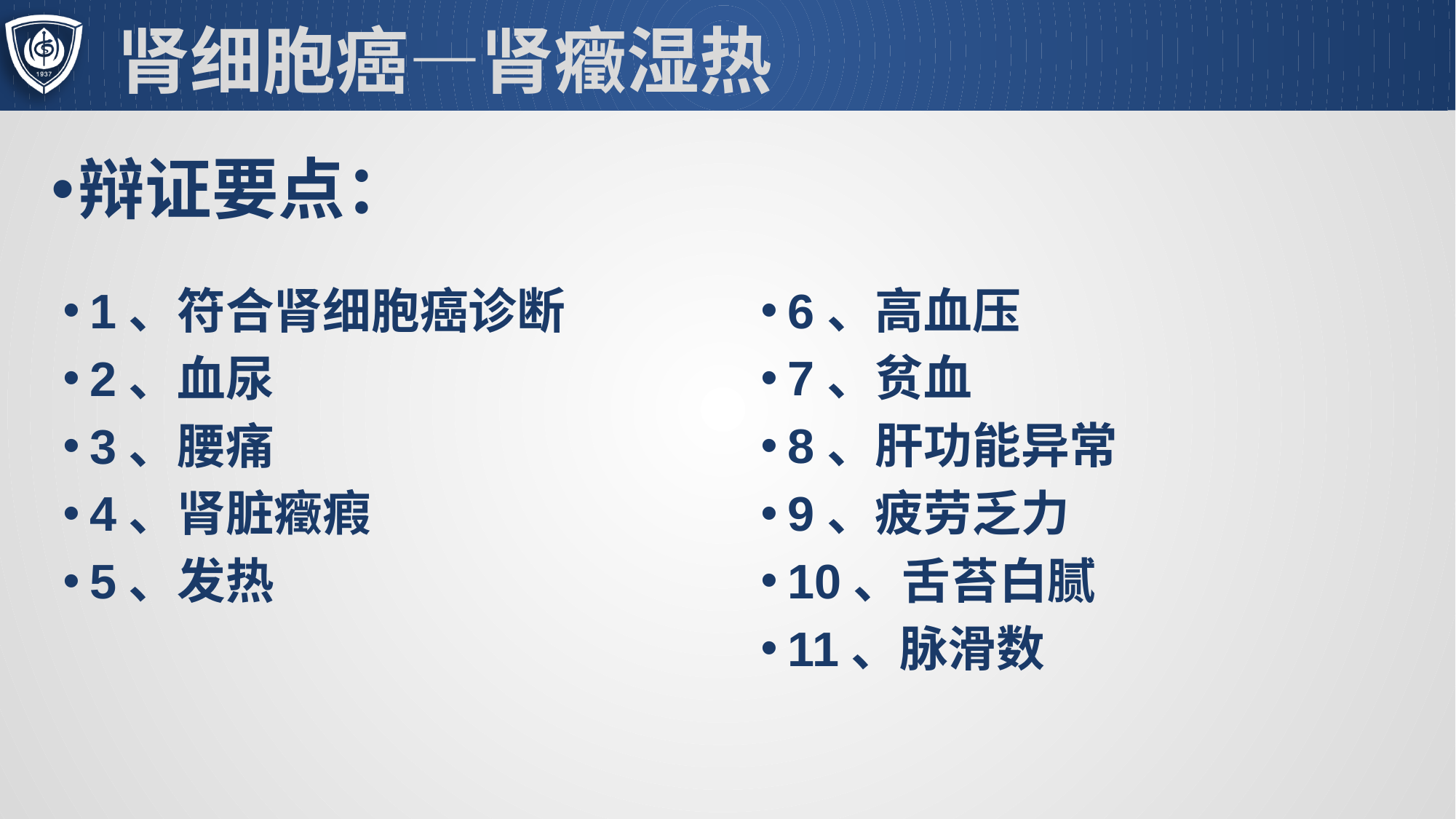

# 肾细胞癌—肾癥湿热
辩证要点：

6、高血压
7、贫血
8、肝功能异常
9、疲劳乏力
10、舌苔白腻
11、脉滑数
1、符合肾细胞癌诊断
2、血尿
3、腰痛
4、肾脏癥瘕
5、发热